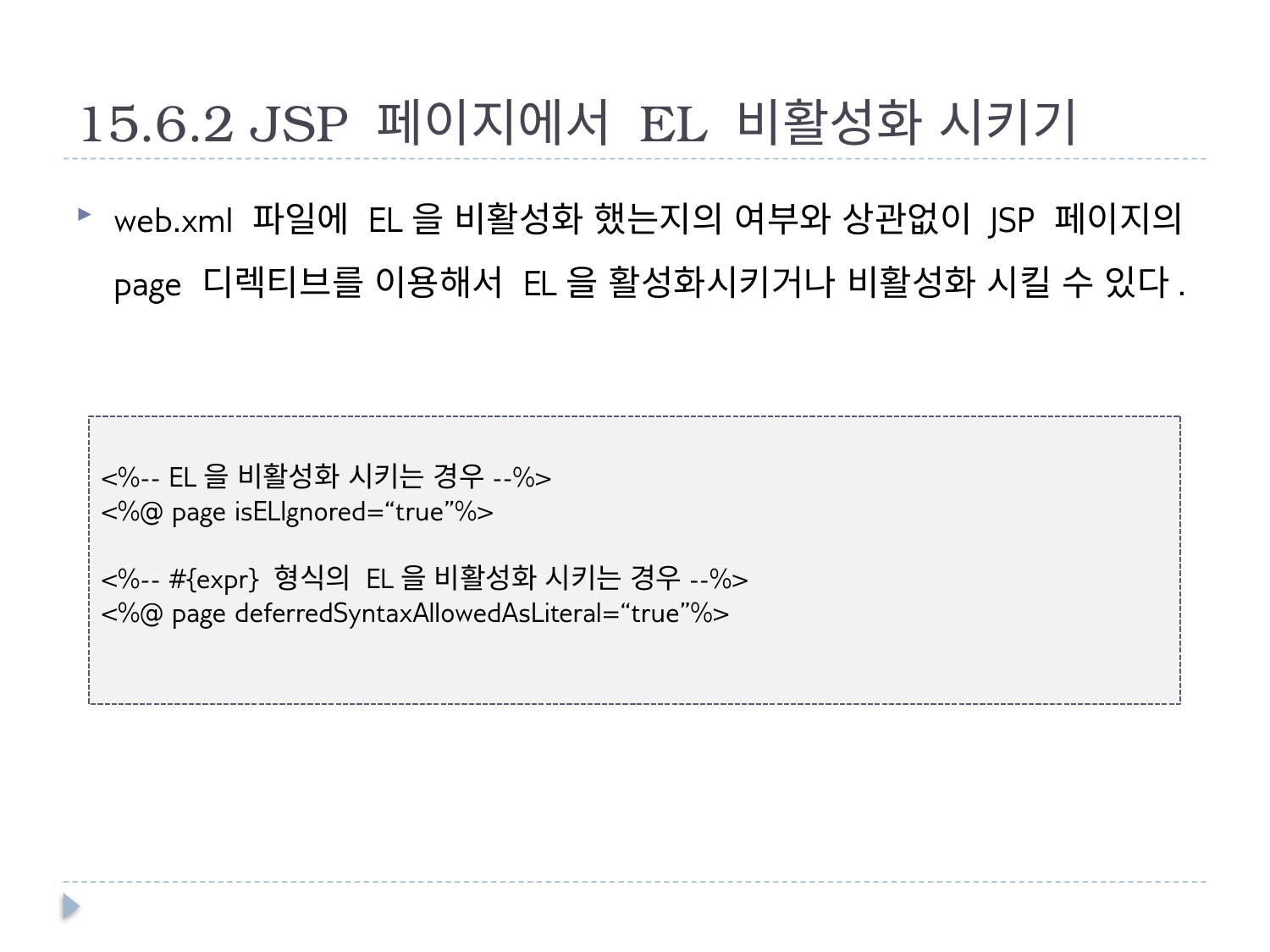

# 15.6.2 JSP 페이지에서 EL 비활성화 시키기
web.xml 파일에 EL을 비활성화 했는지의 여부와 상관없이 JSP 페이지의 page 디렉티브를 이용해서 EL을 활성화시키거나 비활성화 시킬 수 있다.
<%-- EL을 비활성화 시키는 경우--%>
<%@ page isELIgnored=“true”%>

<%-- #{expr} 형식의 EL을 비활성화 시키는 경우--%>
<%@ page deferredSyntaxAllowedAsLiteral=“true”%>